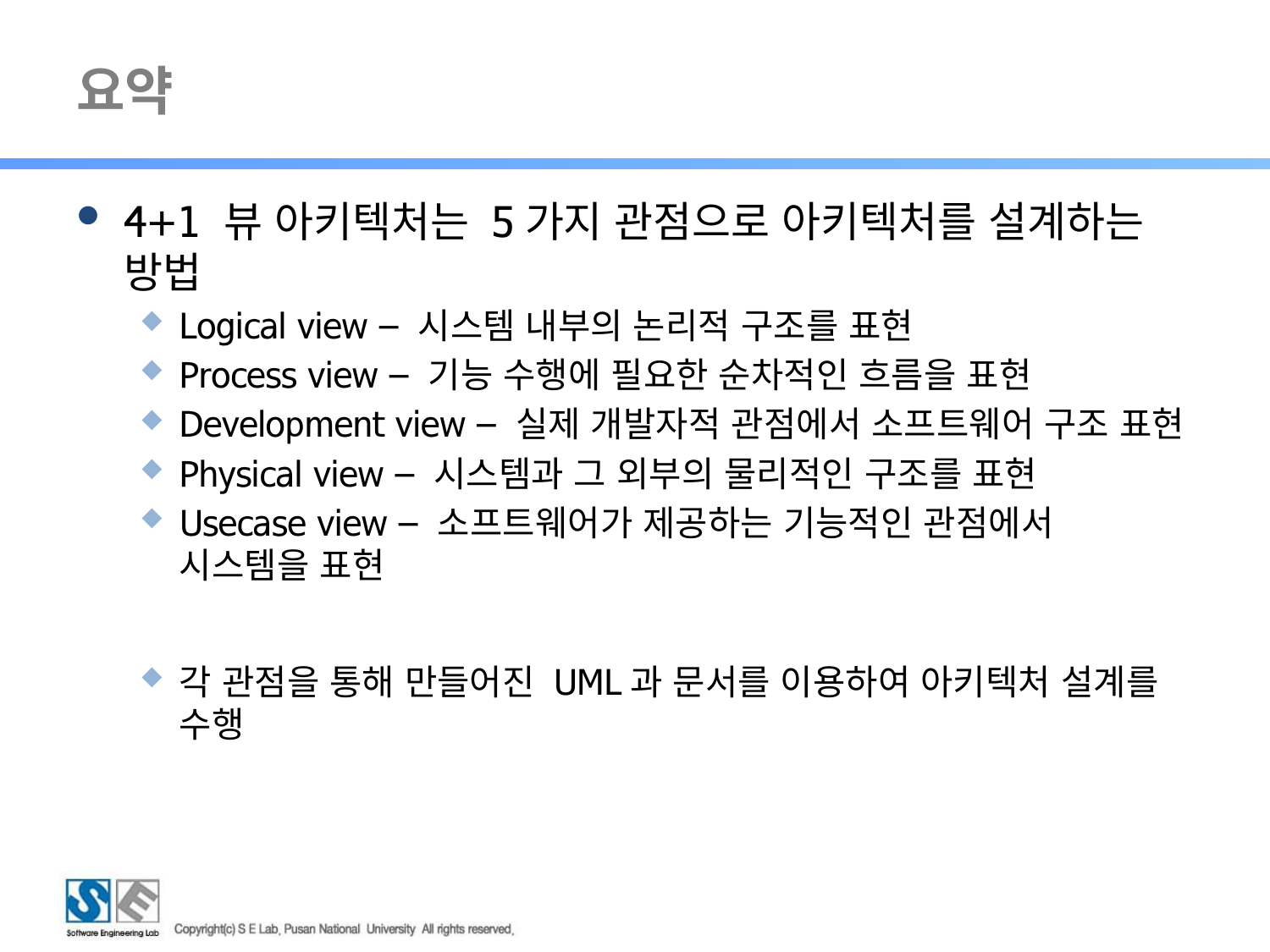

# 요약
4+1 뷰 아키텍처는 5가지 관점으로 아키텍처를 설계하는 방법
Logical view – 시스템 내부의 논리적 구조를 표현
Process view – 기능 수행에 필요한 순차적인 흐름을 표현
Development view – 실제 개발자적 관점에서 소프트웨어 구조 표현
Physical view – 시스템과 그 외부의 물리적인 구조를 표현
Usecase view – 소프트웨어가 제공하는 기능적인 관점에서 시스템을 표현

각 관점을 통해 만들어진 UML과 문서를 이용하여 아키텍처 설계를 수행